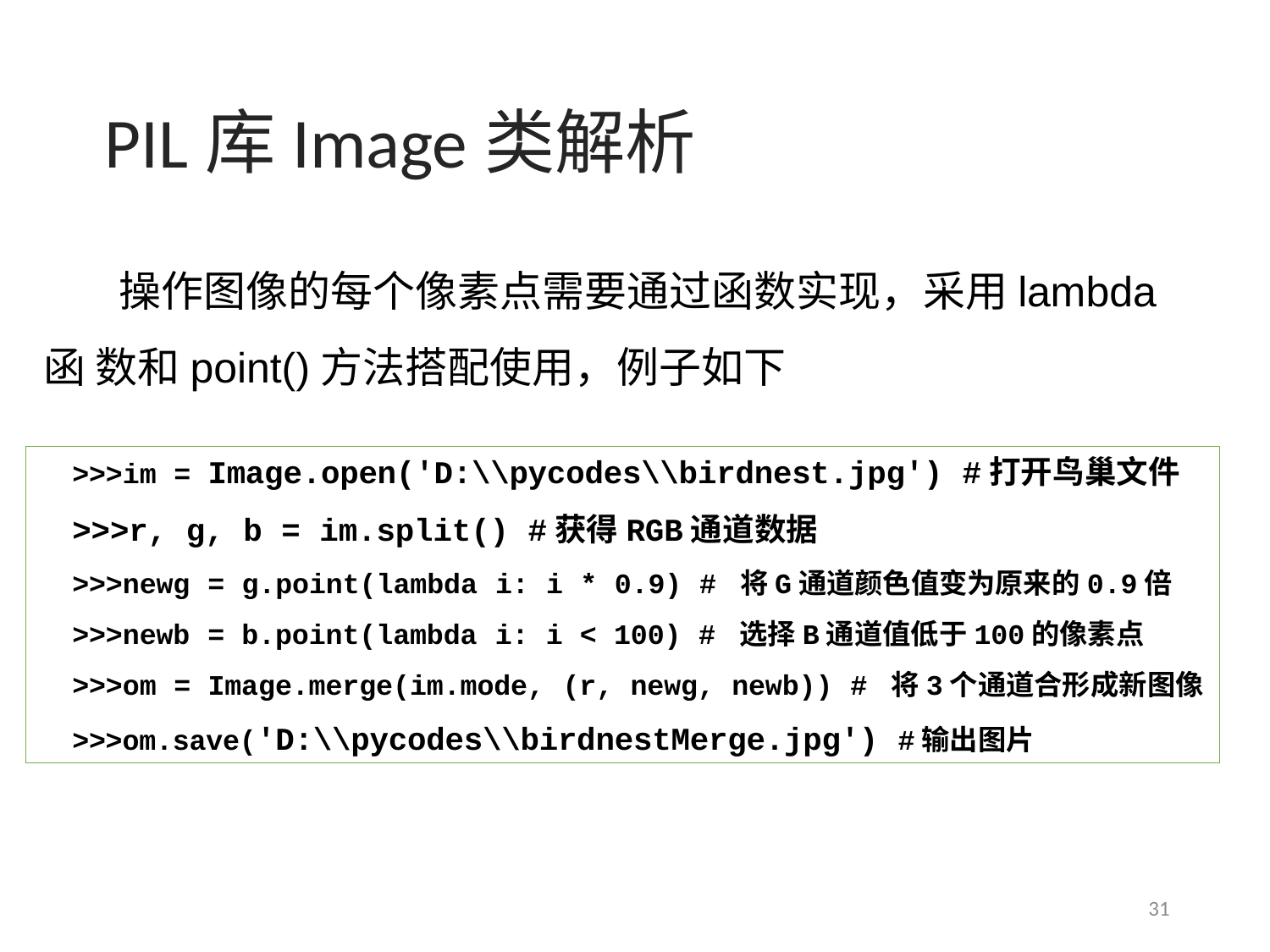

# PIL库Image类解析
操作图像的每个像素点需要通过函数实现，采用lambda函 数和point()方法搭配使用，例子如下

>>>im = Image.open('D:\\pycodes\\birdnest.jpg') #打开鸟巢文件
>>>r, g, b = im.split() #获得RGB通道数据
>>>newg = g.point(lambda i: i * 0.9) # 将G通道颜色值变为原来的0.9倍
>>>newb = b.point(lambda i: i < 100) # 选择B通道值低于100的像素点
>>>om = Image.merge(im.mode, (r, newg, newb)) # 将3个通道合形成新图像
>>>om.save('D:\\pycodes\\birdnestMerge.jpg') #输出图片
31